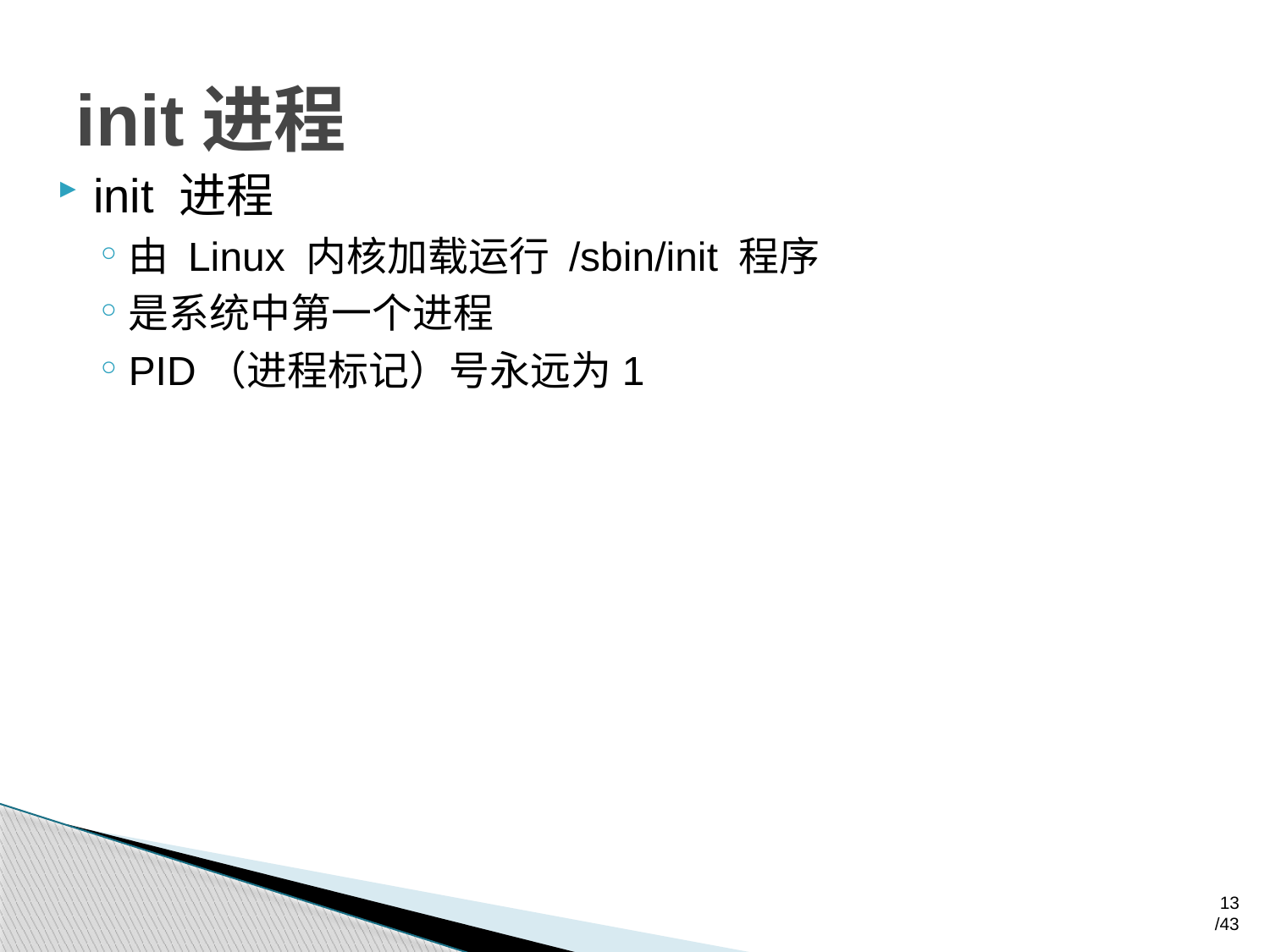

# init进程
init 进程
由 Linux 内核加载运行 /sbin/init 程序
是系统中第一个进程
PID（进程标记）号永远为1

13/43